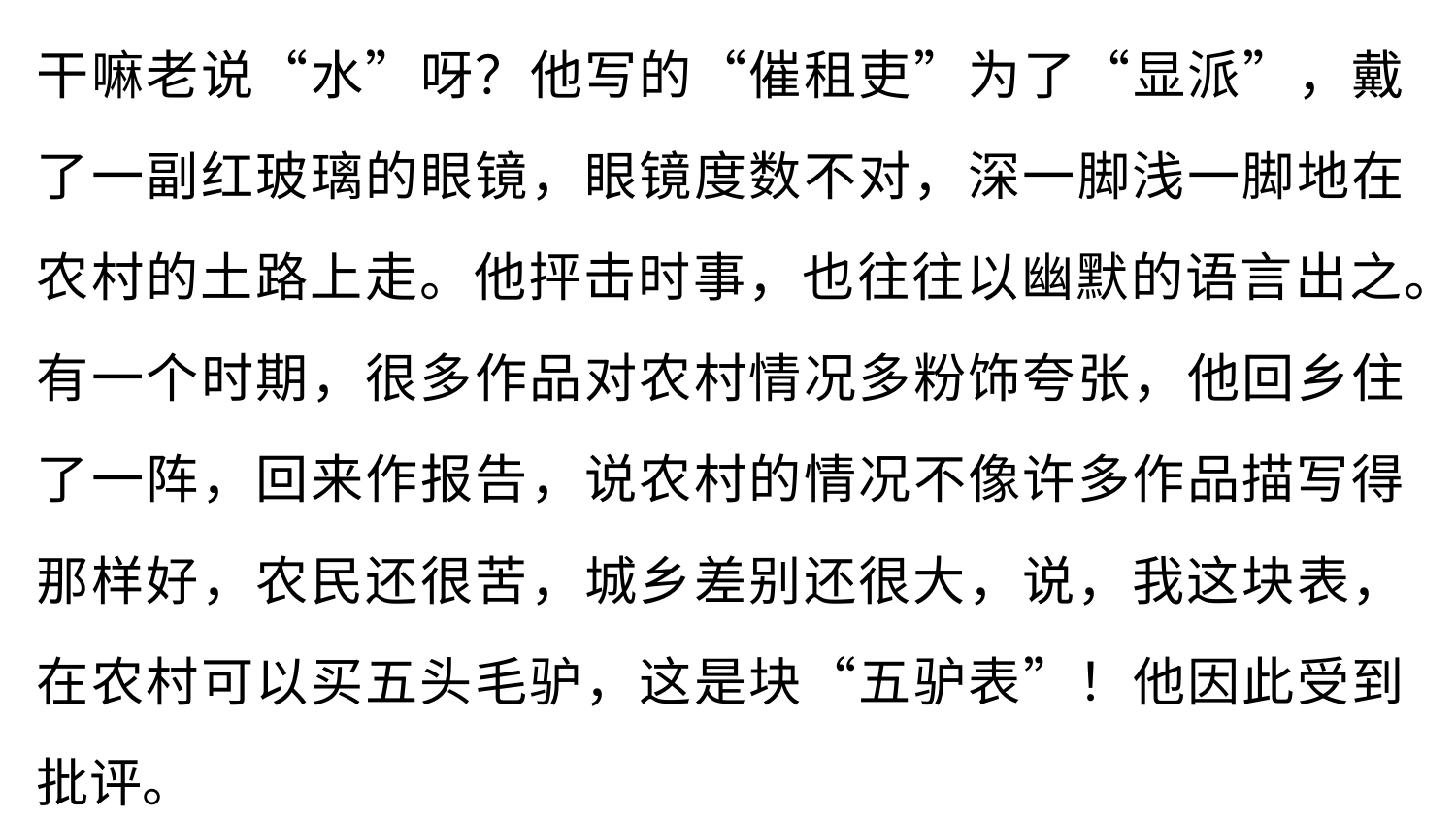

干嘛老说“水”呀？他写的“催租吏”为了“显派”，戴了一副红玻璃的眼镜，眼镜度数不对，深一脚浅一脚地在农村的土路上走。他抨击时事，也往往以幽默的语言出之。有一个时期，很多作品对农村情况多粉饰夸张，他回乡住了一阵，回来作报告，说农村的情况不像许多作品描写得那样好，农民还很苦，城乡差别还很大，说，我这块表，在农村可以买五头毛驴，这是块“五驴表”！他因此受到批评。
(节选自《才子赵树理》)